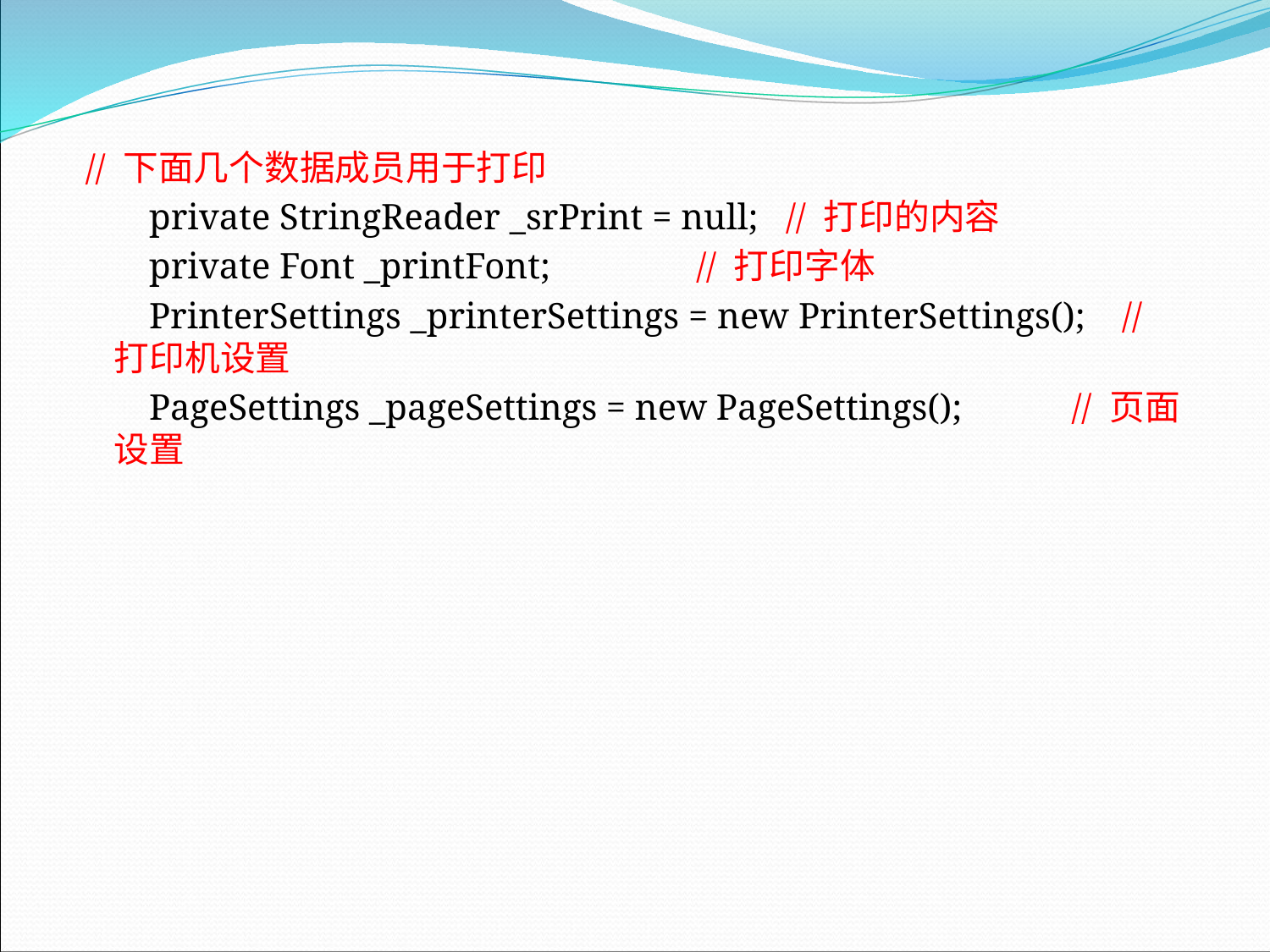

// 下面几个数据成员用于打印
        private StringReader _srPrint = null;   // 打印的内容
        private Font _printFont;                // 打印字体
        PrinterSettings _printerSettings = new PrinterSettings();    // 打印机设置
        PageSettings _pageSettings = new PageSettings();            // 页面设置